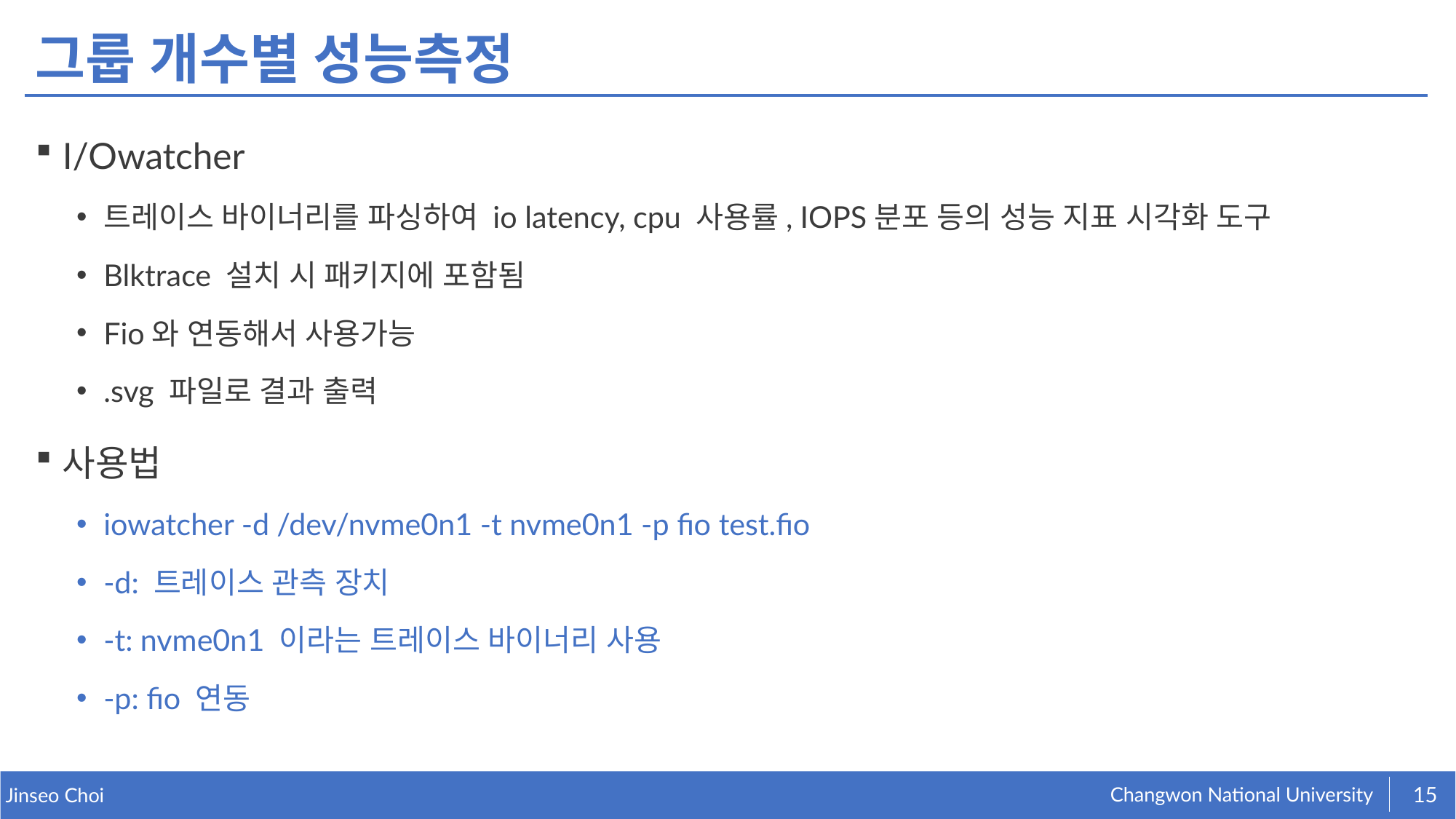

# 그룹 개수별 성능측정
I/Owatcher
트레이스 바이너리를 파싱하여 io latency, cpu 사용률, IOPS분포 등의 성능 지표 시각화 도구
Blktrace 설치 시 패키지에 포함됨
Fio와 연동해서 사용가능
.svg 파일로 결과 출력
사용법
iowatcher -d /dev/nvme0n1 -t nvme0n1 -p fio test.fio
-d: 트레이스 관측 장치
-​t: nvme0n1 이라는 트레이스 바이너리 사용
-p: fio 연동

15